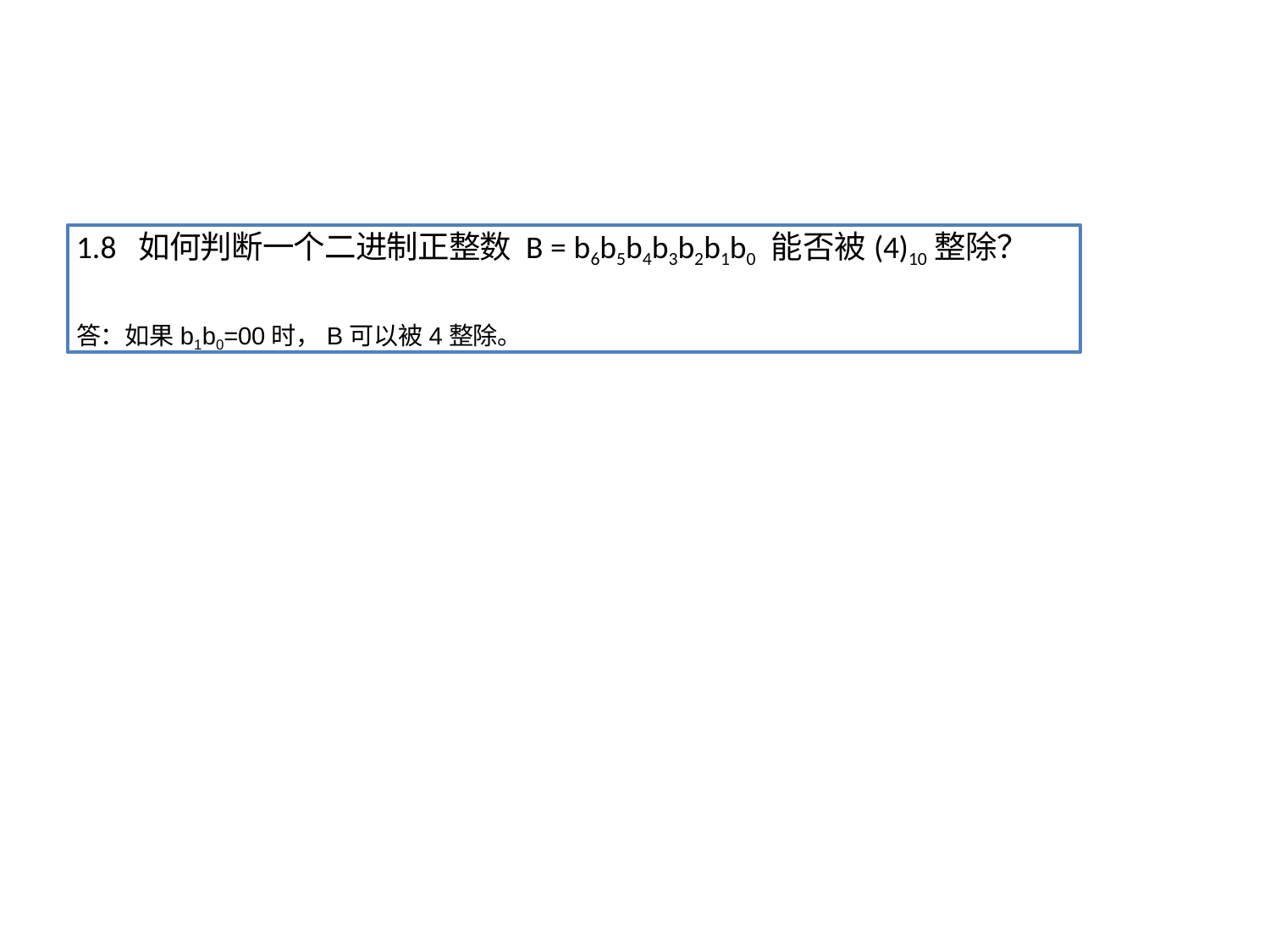

1.8 如何判断一个二进制正整数 B = b6b5b4b3b2b1b0 能否被(4)10整除？

答：如果b1b0=00时，B可以被4整除。